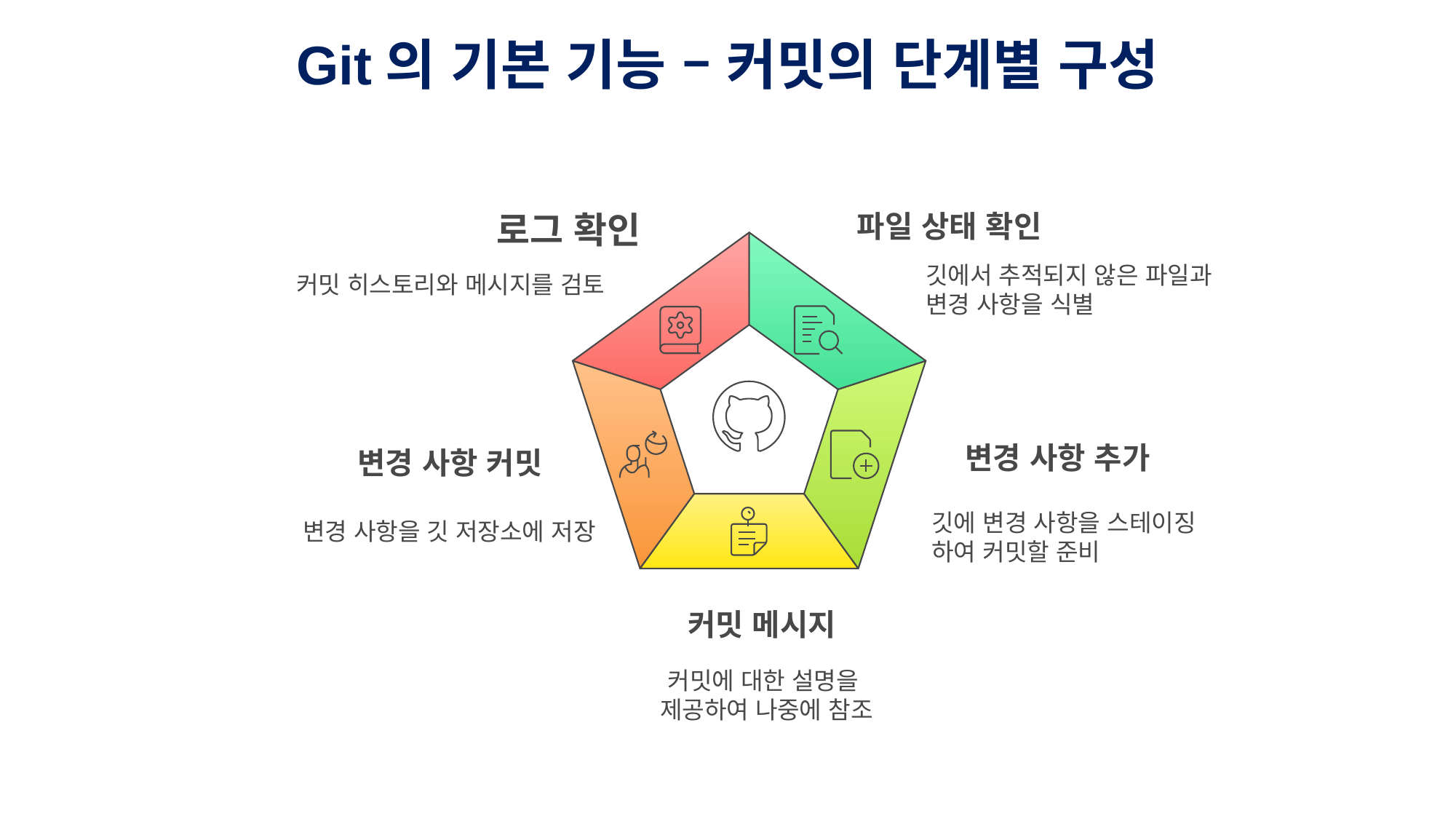

Git의 기본 기능 – 커밋의 단계별 구성
로그 확인
파일 상태 확인

깃에서 추적되지 않은 파일과 변경 사항을 식별
커밋 히스토리와 메시지를 검토

변경 사항 추가
변경 사항 커밋

깃에 변경 사항을 스테이징
하여 커밋할 준비
변경 사항을 깃 저장소에 저장
커밋 메시지
커밋에 대한 설명을
제공하여 나중에 참조